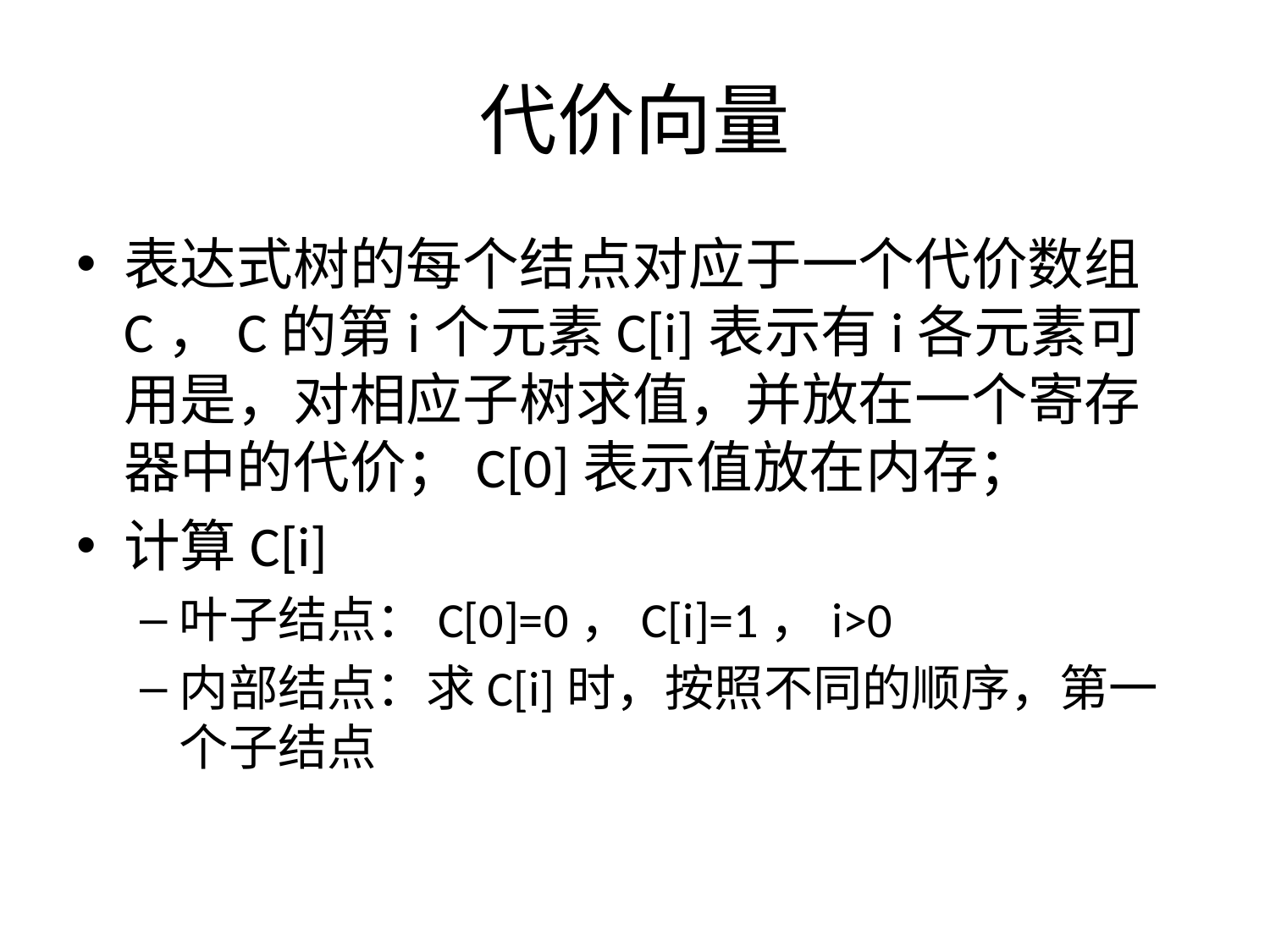

# 代价向量
表达式树的每个结点对应于一个代价数组C，C的第i个元素C[i]表示有i各元素可用是，对相应子树求值，并放在一个寄存器中的代价；C[0]表示值放在内存；
计算C[i]
叶子结点：C[0]=0，C[i]=1，i>0
内部结点：求C[i]时，按照不同的顺序，第一个子结点